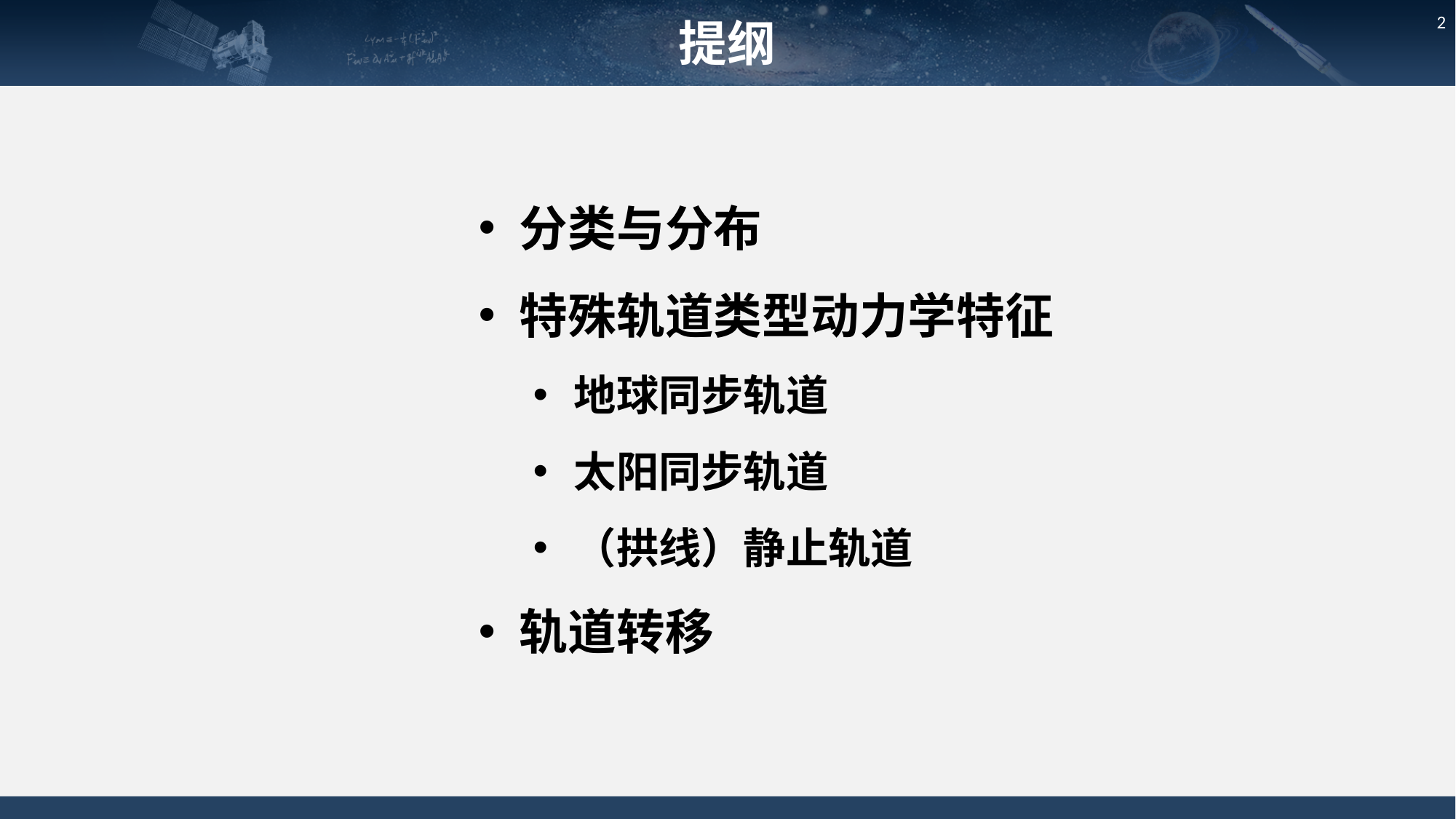

提纲
2
分类与分布
特殊轨道类型动力学特征
地球同步轨道
太阳同步轨道
（拱线）静止轨道
轨道转移